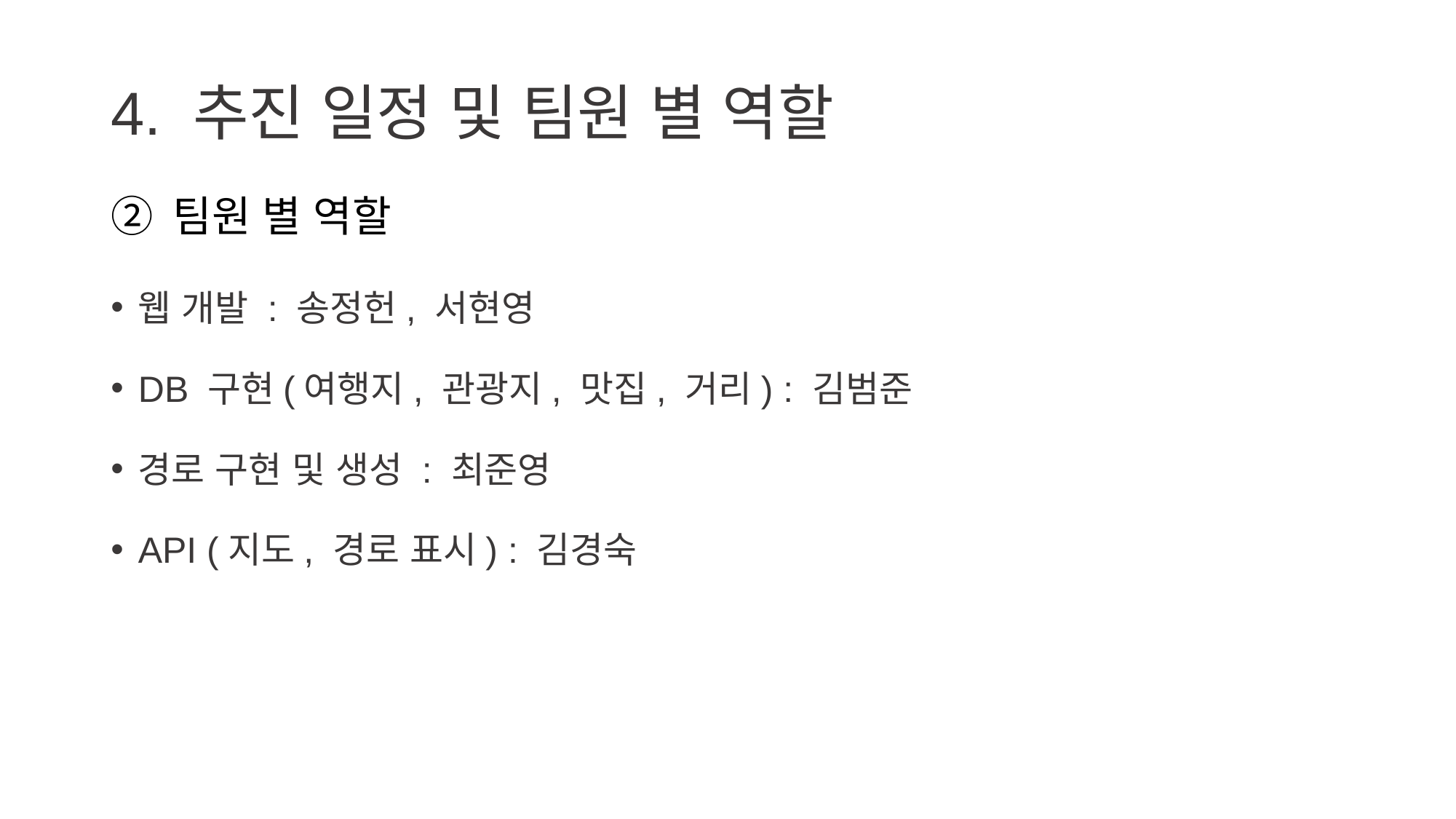

# 4. 추진 일정 및 팀원 별 역할
② 팀원 별 역할
웹 개발 : 송정헌, 서현영
DB 구현(여행지, 관광지, 맛집, 거리) : 김범준
경로 구현 및 생성 : 최준영
API (지도, 경로 표시) : 김경숙